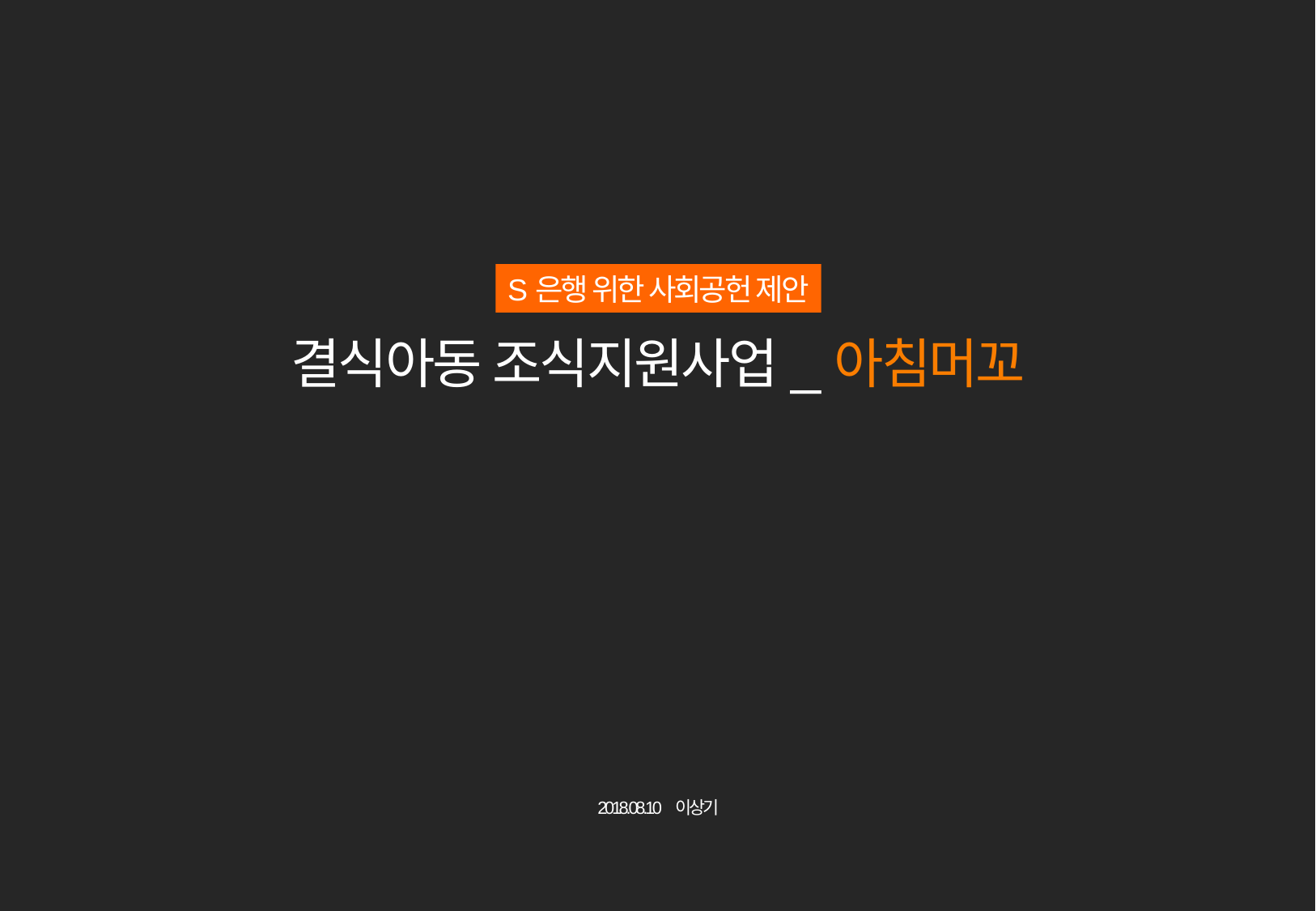

S은행 위한 사회공헌 제안
결식아동 조식지원사업_아침머꼬
2018.08.10   이상기